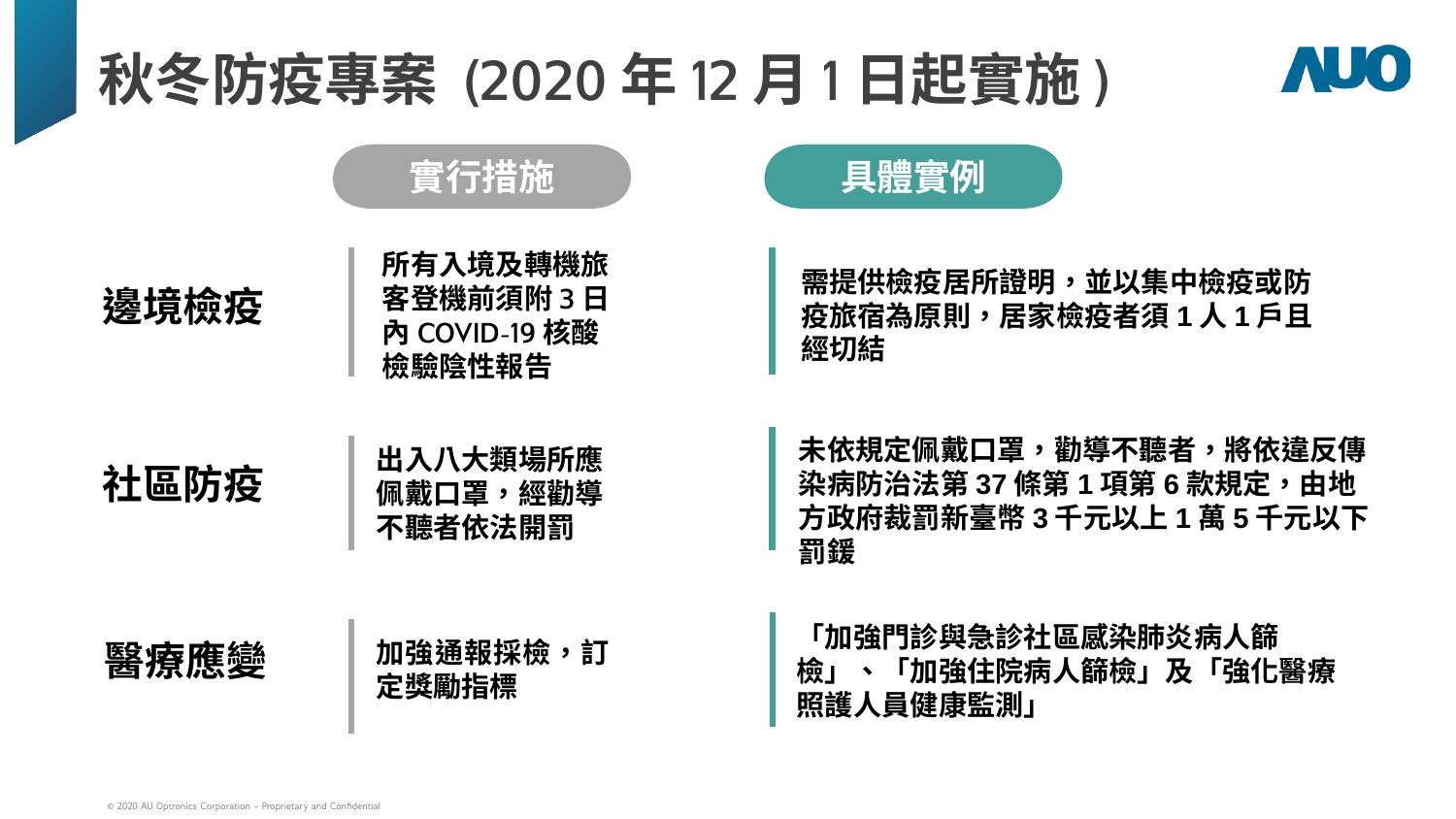

# 秋冬防疫專案 (2020年12月1日起實施)
實行措施
具體實例
所有入境及轉機旅客登機前須附3日內COVID-19核酸檢驗陰性報告
需提供檢疫居所證明，並以集中檢疫或防疫旅宿為原則，居家檢疫者須1人1戶且經切結

邊境檢疫
未依規定佩戴口罩，勸導不聽者，將依違反傳染病防治法第37條第1項第6款規定，由地方政府裁罰新臺幣3千元以上1萬5千元以下罰鍰
出入八大類場所應佩戴口罩，經勸導不聽者依法開罰
社區防疫
「加強門診與急診社區感染肺炎病人篩檢」、「加強住院病人篩檢」及「強化醫療照護人員健康監測」
醫療應變
加強通報採檢，訂定獎勵指標